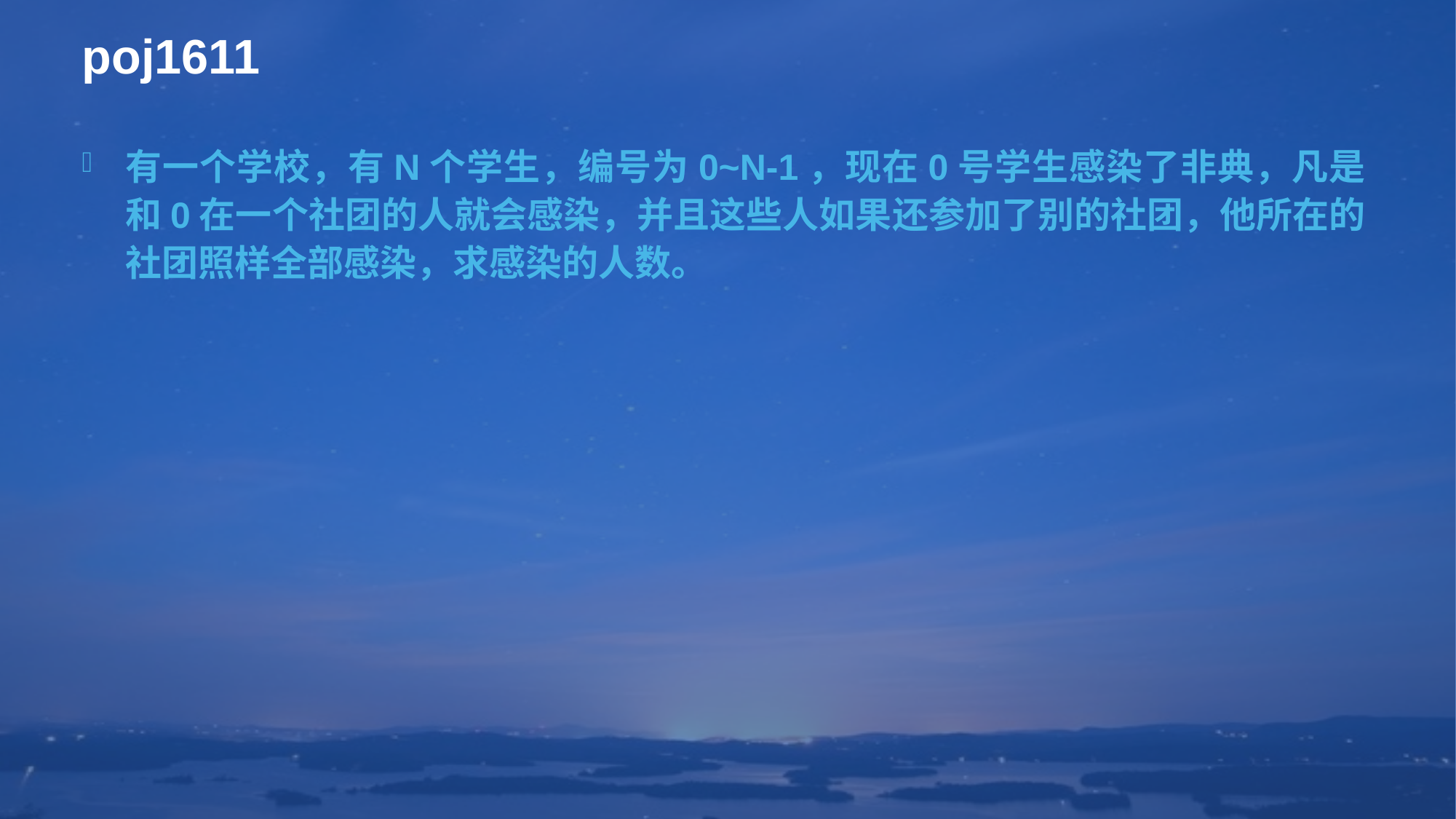

# poj1611
有一个学校，有N个学生，编号为0~N-1，现在0号学生感染了非典，凡是和0在一个社团的人就会感染，并且这些人如果还参加了别的社团，他所在的社团照样全部感染，求感染的人数。